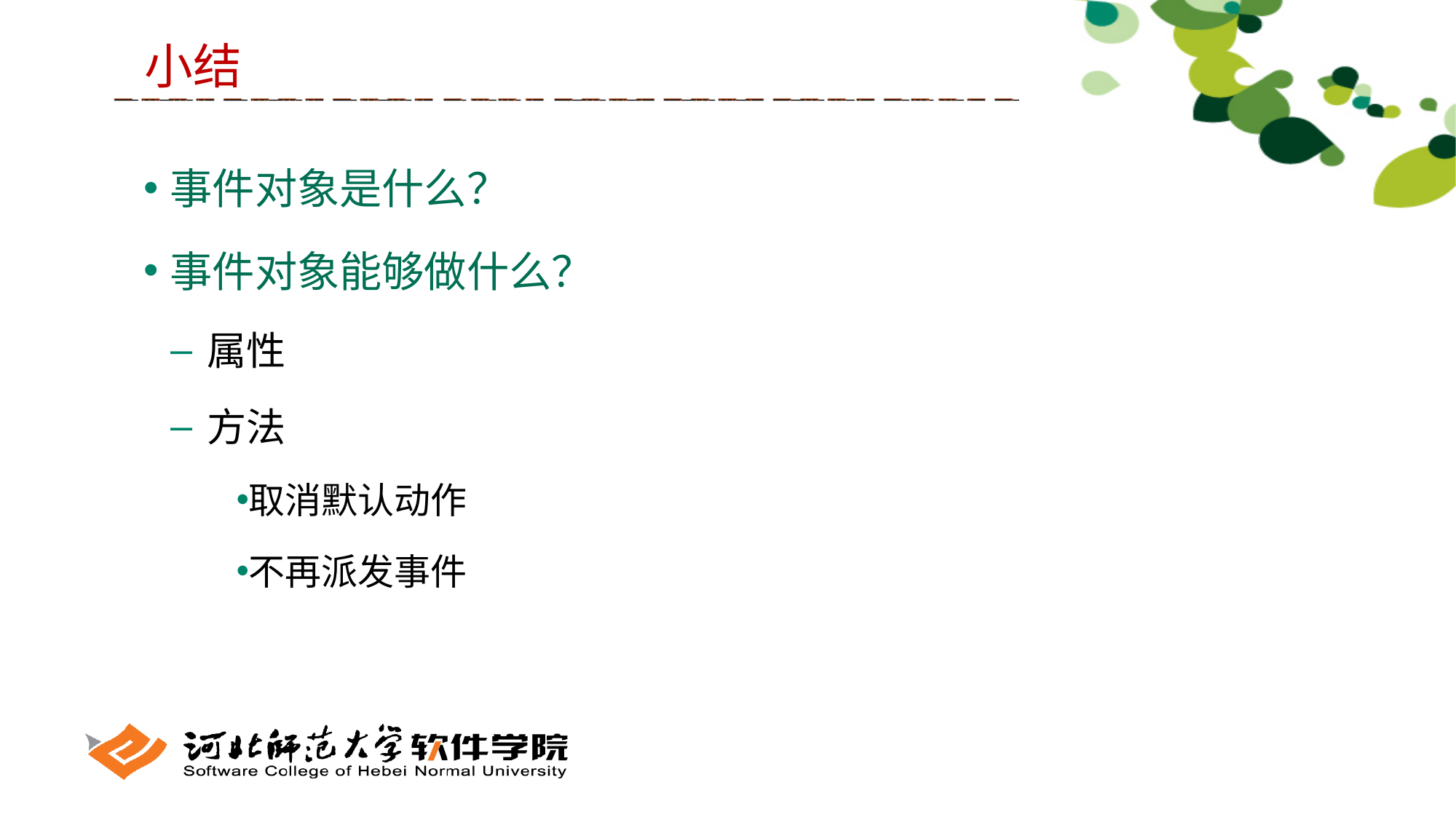

小结
事件对象是什么？
事件对象能够做什么？
属性
方法
取消默认动作
不再派发事件